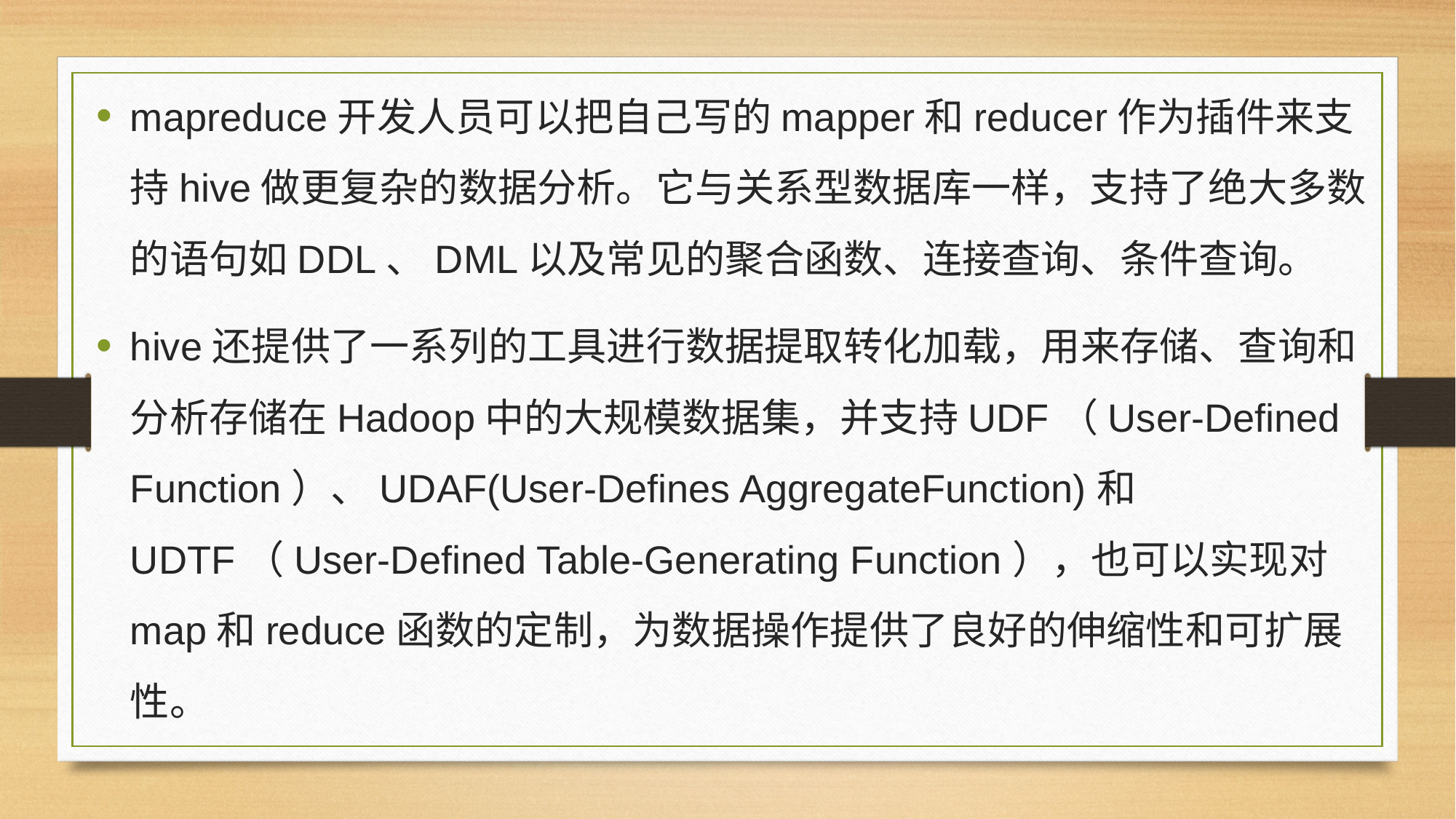

mapreduce开发人员可以把自己写的mapper和reducer作为插件来支持hive做更复杂的数据分析。它与关系型数据库一样，支持了绝大多数的语句如DDL、DML以及常见的聚合函数、连接查询、条件查询。
hive还提供了一系列的工具进行数据提取转化加载，用来存储、查询和分析存储在Hadoop中的大规模数据集，并支持UDF（User-Defined Function）、UDAF(User-Defines AggregateFunction)和UDTF（User-Defined Table-Generating Function），也可以实现对map和reduce函数的定制，为数据操作提供了良好的伸缩性和可扩展性。